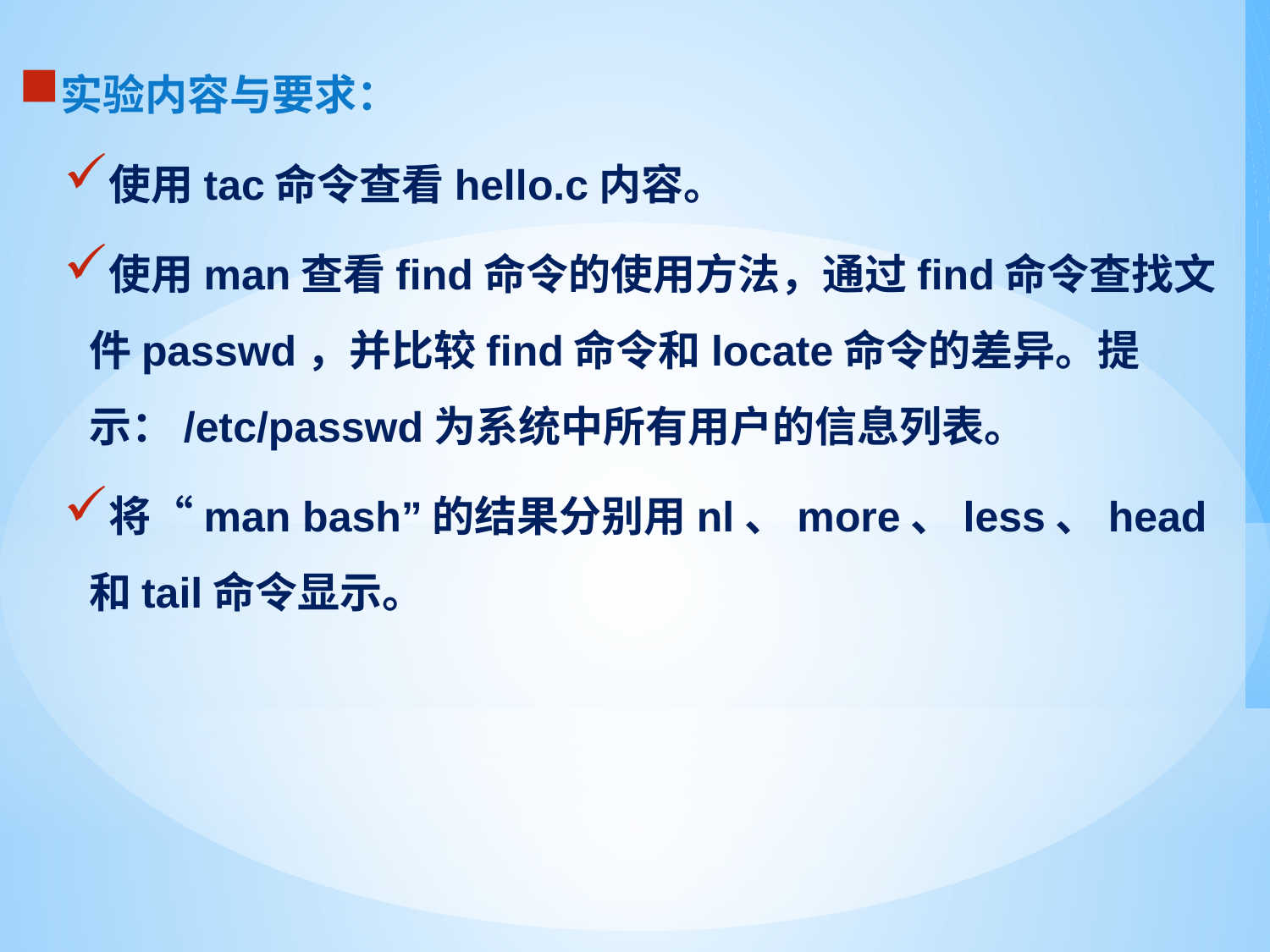

实验内容与要求：
使用tac命令查看hello.c内容。
使用man查看find命令的使用方法，通过find命令查找文件passwd，并比较find命令和locate命令的差异。提示：/etc/passwd为系统中所有用户的信息列表。
将“man bash”的结果分别用nl、more、less、head和tail命令显示。